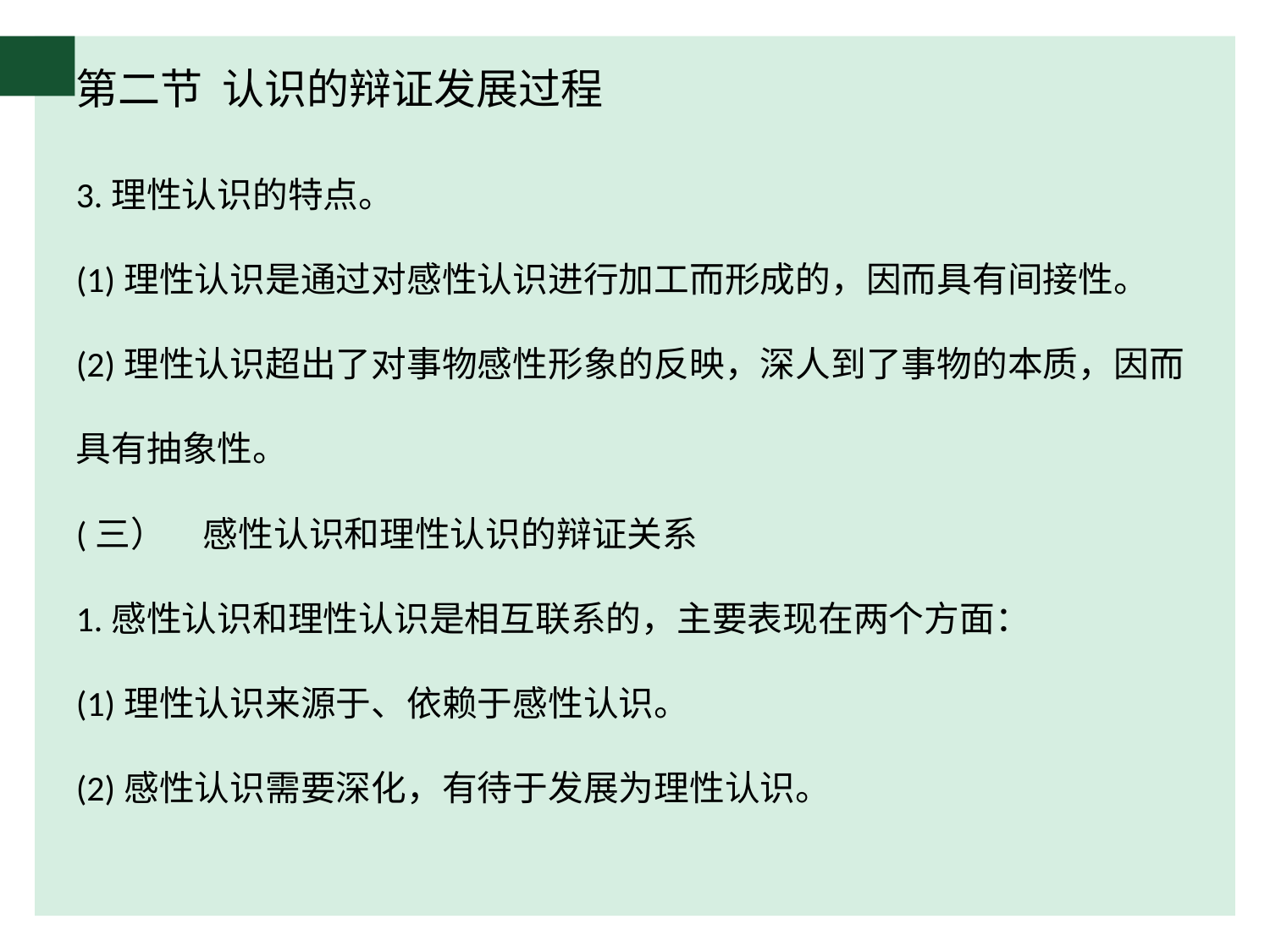

# 第二节  认识的辩证发展过程
3.理性认识的特点。
(1)理性认识是通过对感性认识进行加工而形成的，因而具有间接性。
(2)理性认识超出了对事物感性形象的反映，深人到了事物的本质，因而具有抽象性。
(三）	感性认识和理性认识的辩证关系
1.感性认识和理性认识是相互联系的，主要表现在两个方面：
(1)理性认识来源于、依赖于感性认识。
(2)感性认识需要深化，有待于发展为理性认识。